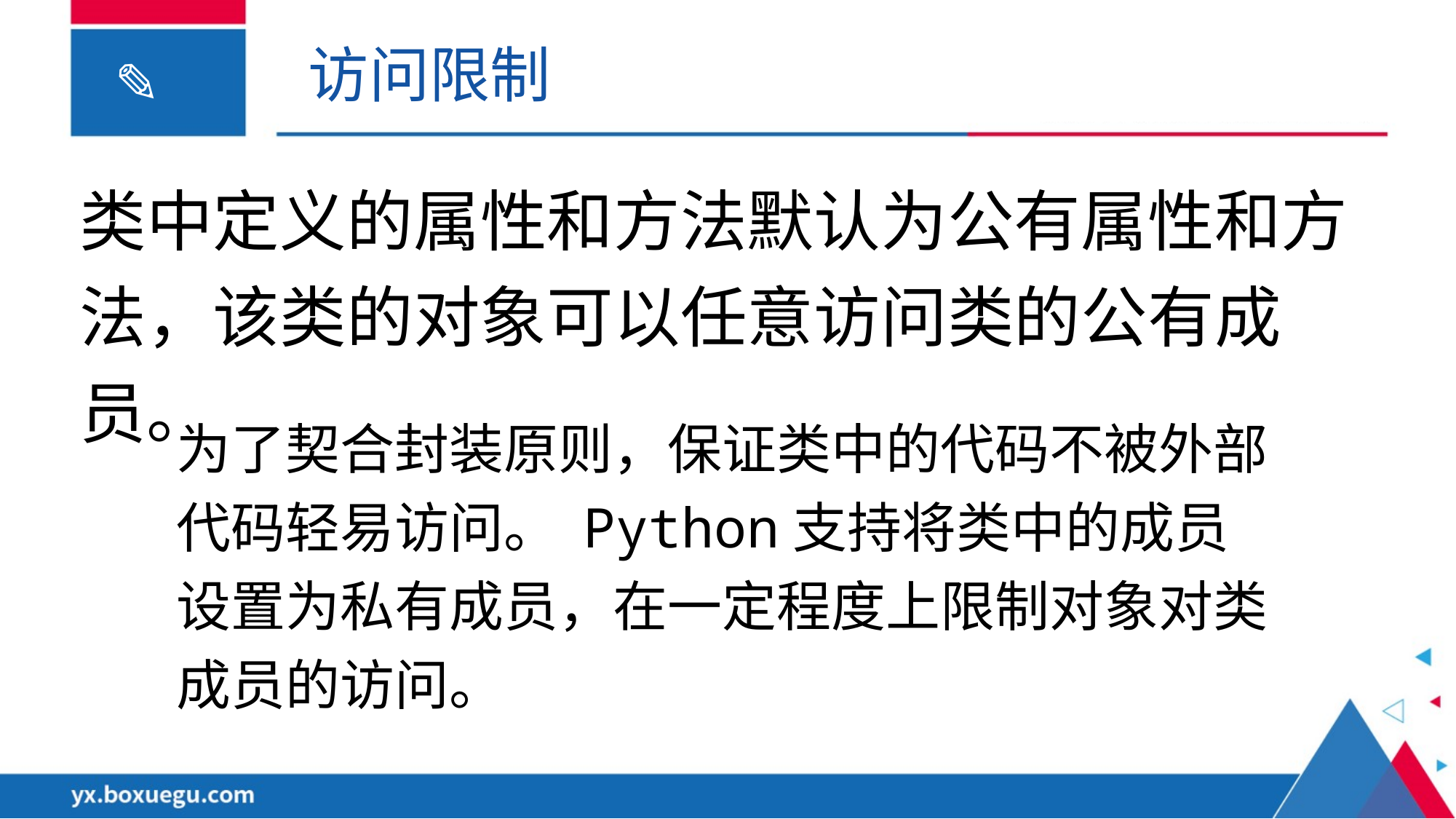

访问限制
类中定义的属性和方法默认为公有属性和方法，该类的对象可以任意访问类的公有成员。
为了契合封装原则，保证类中的代码不被外部代码轻易访问。 Python支持将类中的成员设置为私有成员，在一定程度上限制对象对类成员的访问。